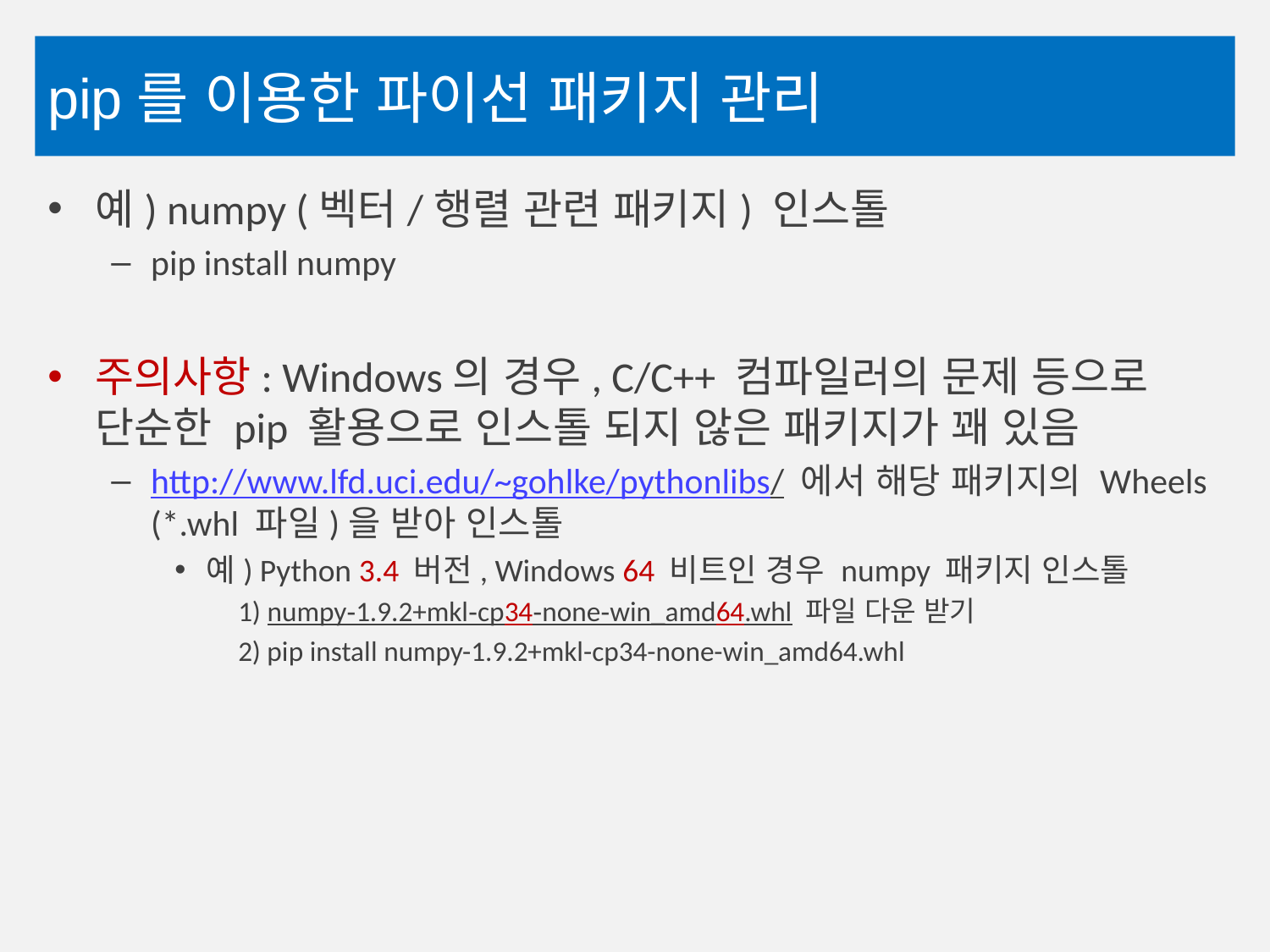

# pip를 이용한 파이선 패키지 관리
예) numpy (벡터/행렬 관련 패키지) 인스톨
pip install numpy

주의사항: Windows의 경우, C/C++ 컴파일러의 문제 등으로 단순한 pip 활용으로 인스톨 되지 않은 패키지가 꽤 있음
http://www.lfd.uci.edu/~gohlke/pythonlibs/ 에서 해당 패키지의 Wheels (*.whl 파일)을 받아 인스톨
예) Python 3.4 버전, Windows 64 비트인 경우 numpy 패키지 인스톨
1) numpy‑1.9.2+mkl‑cp34‑none‑win_amd64.whl 파일 다운 받기
2) pip install numpy-1.9.2+mkl-cp34-none-win_amd64.whl